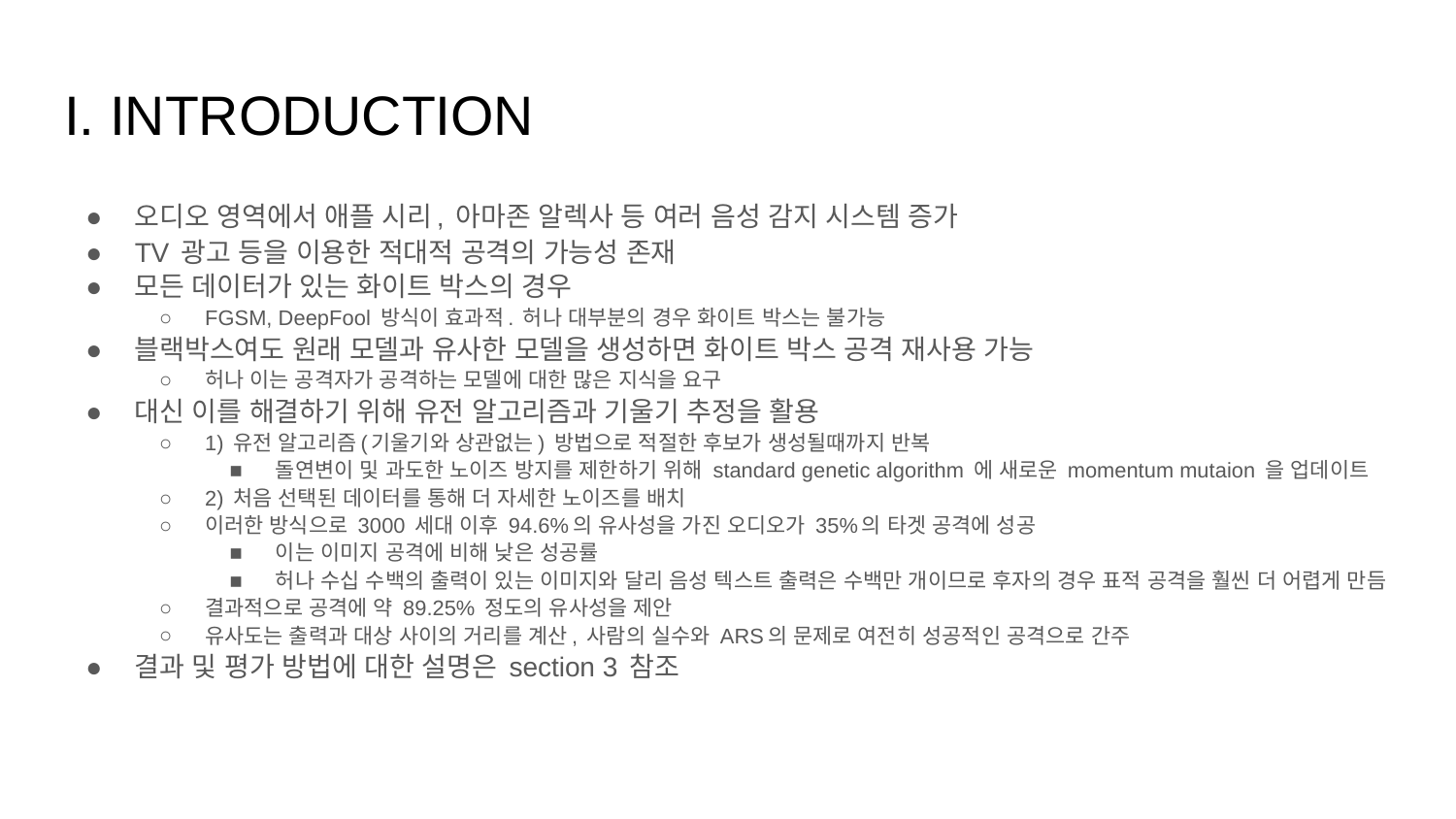

# I. INTRODUCTION
오디오 영역에서 애플 시리, 아마존 알렉사 등 여러 음성 감지 시스템 증가
TV 광고 등을 이용한 적대적 공격의 가능성 존재
모든 데이터가 있는 화이트 박스의 경우
FGSM, DeepFool 방식이 효과적. 허나 대부분의 경우 화이트 박스는 불가능
블랙박스여도 원래 모델과 유사한 모델을 생성하면 화이트 박스 공격 재사용 가능
허나 이는 공격자가 공격하는 모델에 대한 많은 지식을 요구
대신 이를 해결하기 위해 유전 알고리즘과 기울기 추정을 활용
1) 유전 알고리즘(기울기와 상관없는) 방법으로 적절한 후보가 생성될때까지 반복
돌연변이 및 과도한 노이즈 방지를 제한하기 위해 standard genetic algorithm 에 새로운 momentum mutaion 을 업데이트
2) 처음 선택된 데이터를 통해 더 자세한 노이즈를 배치
이러한 방식으로 3000 세대 이후 94.6%의 유사성을 가진 오디오가 35%의 타겟 공격에 성공
이는 이미지 공격에 비해 낮은 성공률
허나 수십 수백의 출력이 있는 이미지와 달리 음성 텍스트 출력은 수백만 개이므로 후자의 경우 표적 공격을 훨씬 더 어렵게 만듬
결과적으로 공격에 약 89.25% 정도의 유사성을 제안
유사도는 출력과 대상 사이의 거리를 계산, 사람의 실수와 ARS의 문제로 여전히 성공적인 공격으로 간주
결과 및 평가 방법에 대한 설명은 section 3 참조